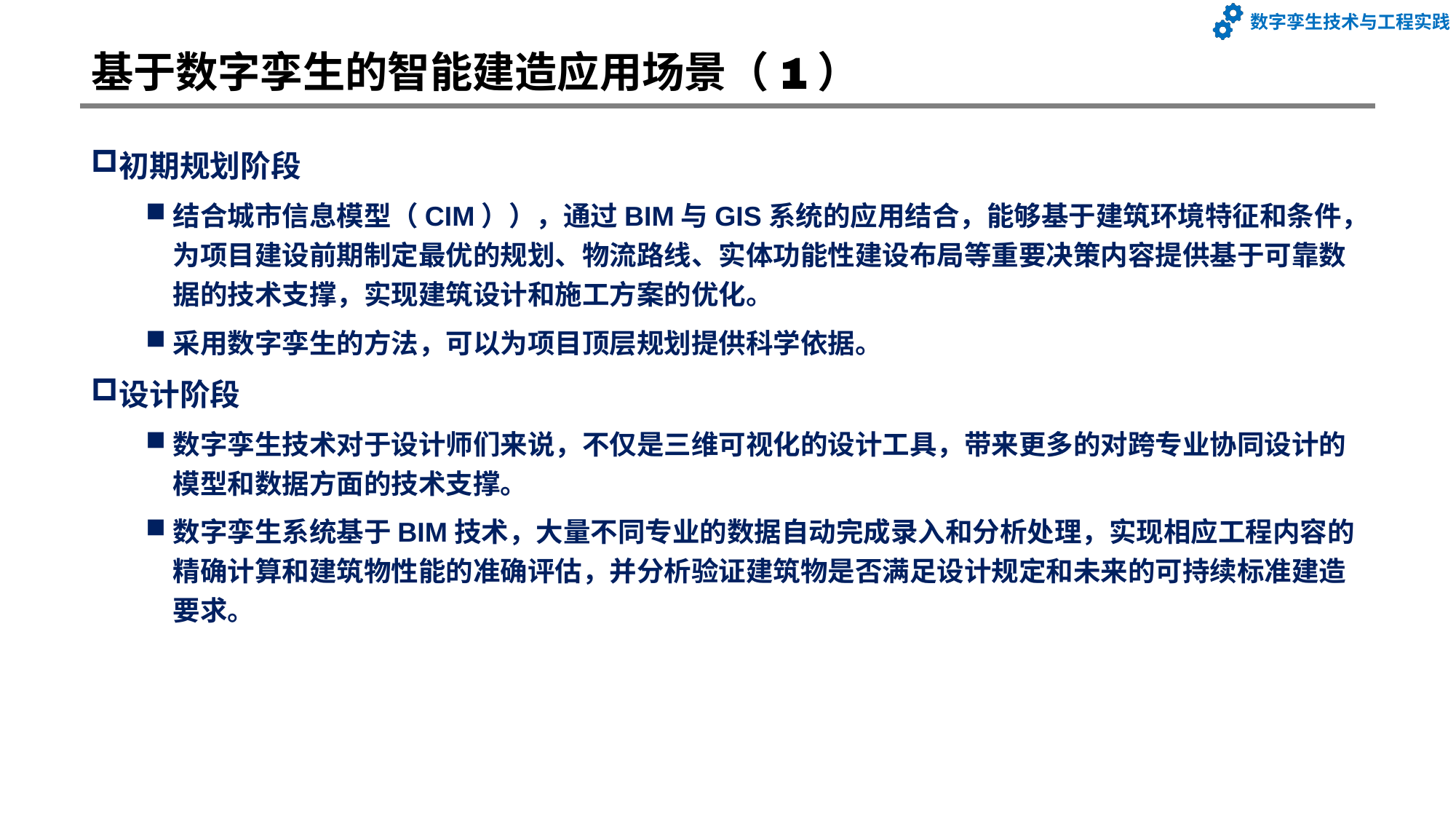

# 基于数字孪生的智能建造应用场景（1）
初期规划阶段
结合城市信息模型（CIM）），通过BIM与GIS系统的应用结合，能够基于建筑环境特征和条件，为项目建设前期制定最优的规划、物流路线、实体功能性建设布局等重要决策内容提供基于可靠数据的技术支撑，实现建筑设计和施工方案的优化。
采用数字孪生的方法，可以为项目顶层规划提供科学依据。
设计阶段
数字孪生技术对于设计师们来说，不仅是三维可视化的设计工具，带来更多的对跨专业协同设计的模型和数据方面的技术支撑。
数字孪生系统基于BIM技术，大量不同专业的数据自动完成录入和分析处理，实现相应工程内容的精确计算和建筑物性能的准确评估，并分析验证建筑物是否满足设计规定和未来的可持续标准建造要求。